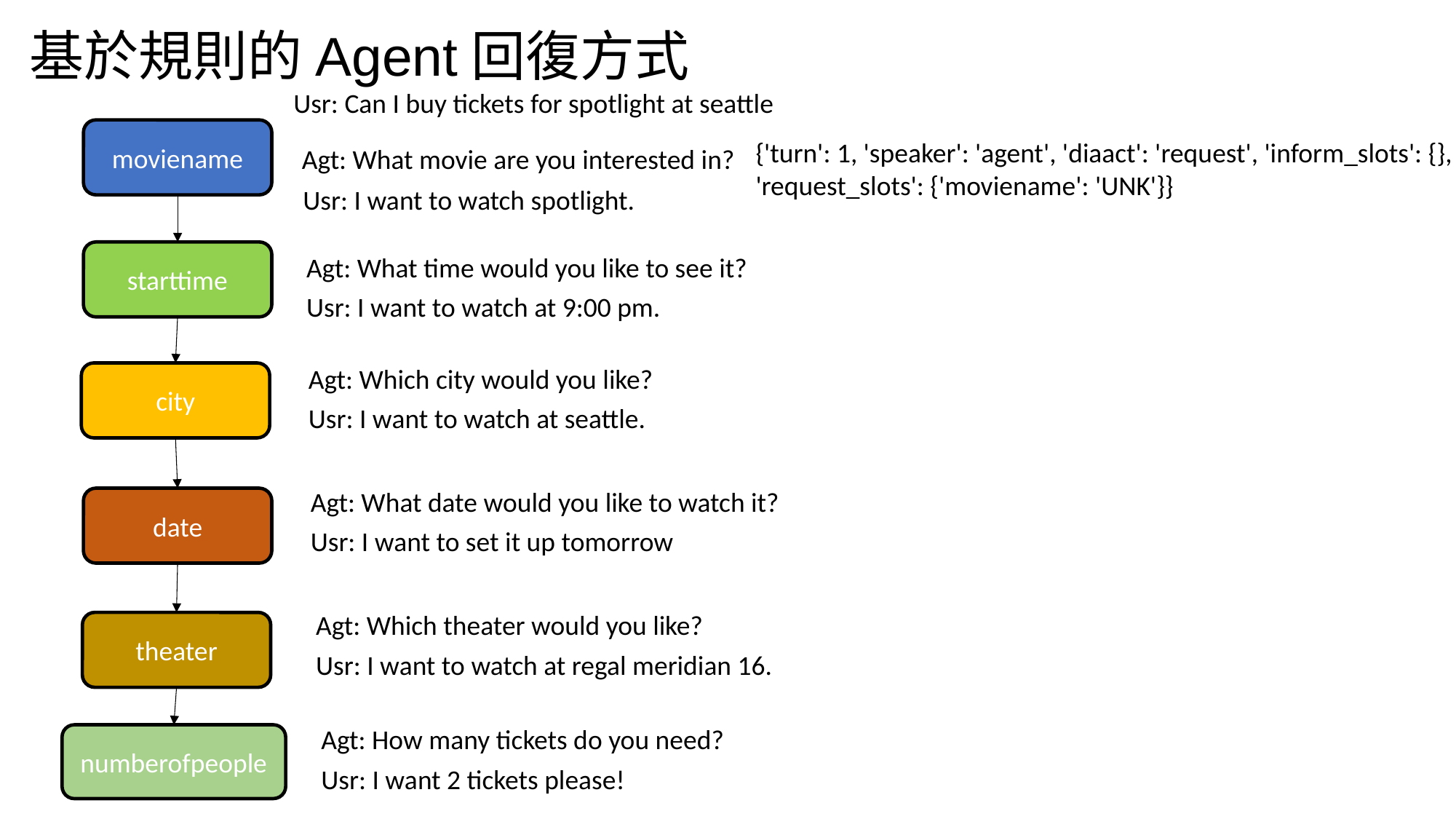

基於規則的Agent回復方式
Usr: Can I buy tickets for spotlight at seattle
moviename
{'turn': 1, 'speaker': 'agent', 'diaact': 'request', 'inform_slots': {}, 'request_slots': {'moviename': 'UNK'}}
Agt: What movie are you interested in?
Usr: I want to watch spotlight.
starttime
Agt: What time would you like to see it?
Usr: I want to watch at 9:00 pm.
Agt: Which city would you like?
city
Usr: I want to watch at seattle.
Agt: What date would you like to watch it?
date
Usr: I want to set it up tomorrow
Agt: Which theater would you like?
theater
Usr: I want to watch at regal meridian 16.
Agt: How many tickets do you need?
numberofpeople
Usr: I want 2 tickets please!